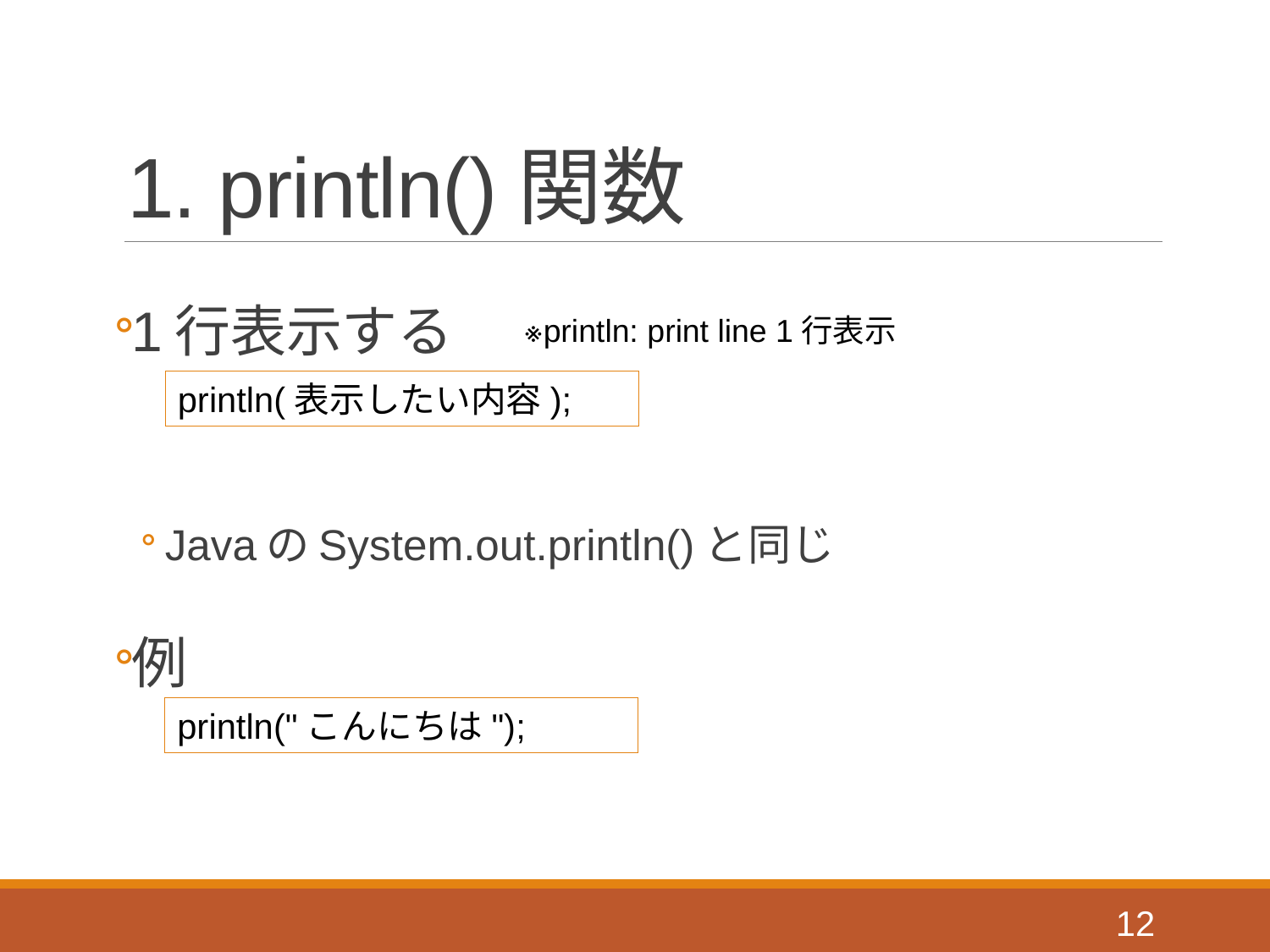

# 1. println()関数
1行表示する

JavaのSystem.out.println()と同じ
例
※println: print line 1行表示
println(表示したい内容);
println("こんにちは");
12